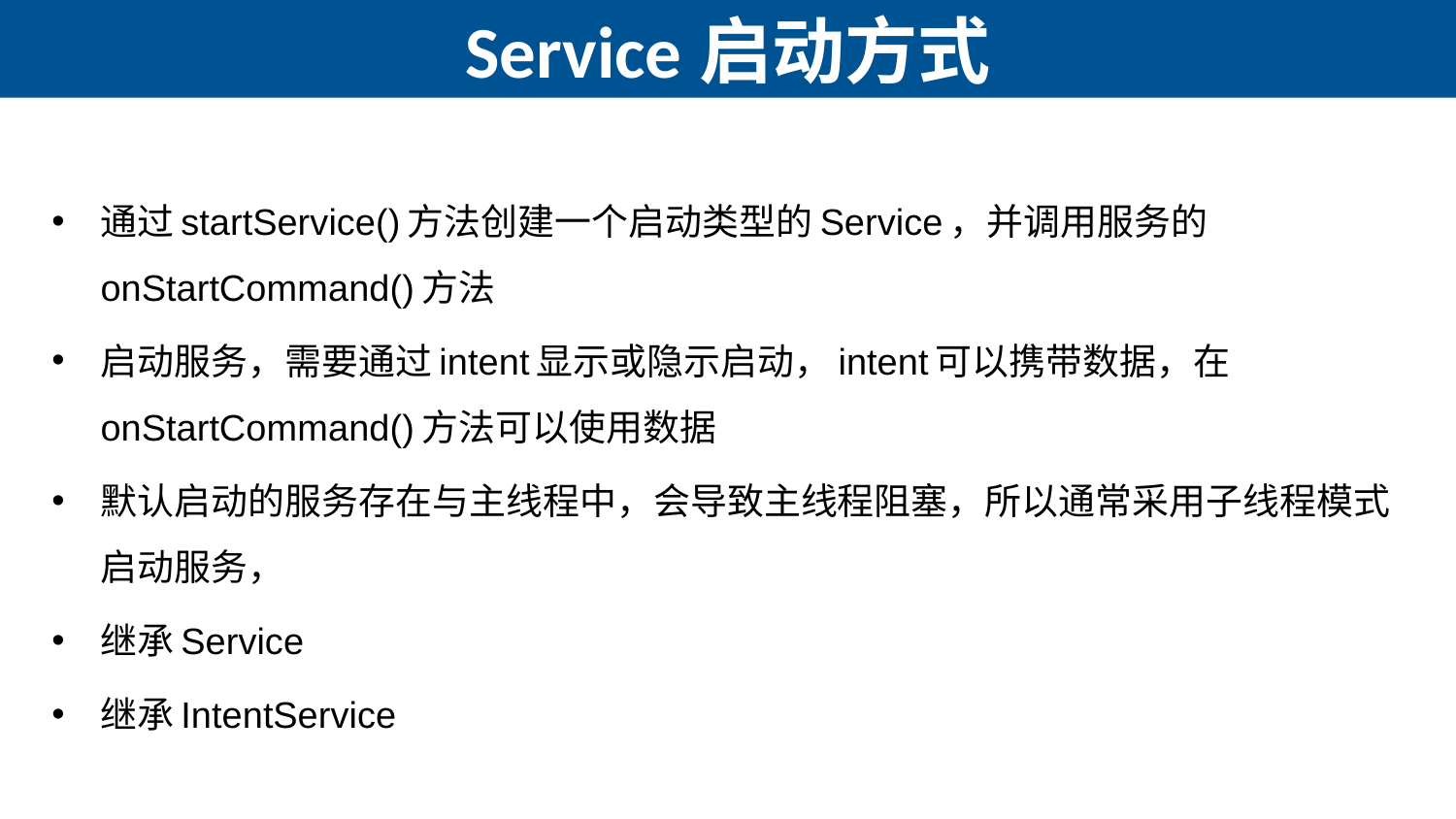

# Service启动方式
通过startService()方法创建一个启动类型的Service，并调用服务的onStartCommand()方法
启动服务，需要通过intent显示或隐示启动，intent可以携带数据，在onStartCommand()方法可以使用数据
默认启动的服务存在与主线程中，会导致主线程阻塞，所以通常采用子线程模式启动服务，
继承Service
继承IntentService